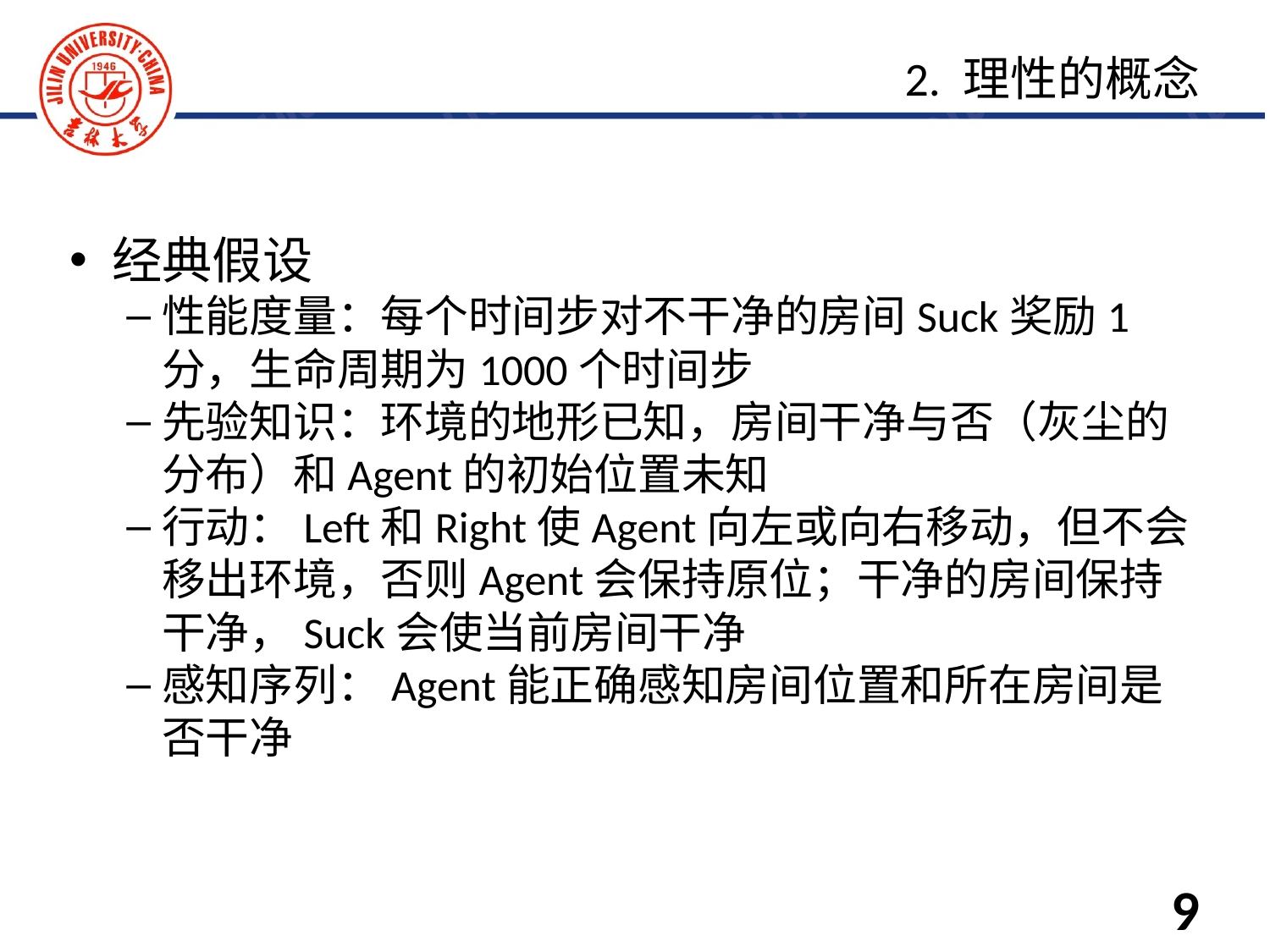

经典假设
性能度量：每个时间步对不干净的房间Suck奖励1分，生命周期为1000个时间步
先验知识：环境的地形已知，房间干净与否（灰尘的分布）和Agent的初始位置未知
行动：Left和Right使Agent向左或向右移动，但不会移出环境，否则Agent会保持原位；干净的房间保持干净，Suck会使当前房间干净
感知序列：Agent能正确感知房间位置和所在房间是否干净
2. 理性的概念
9